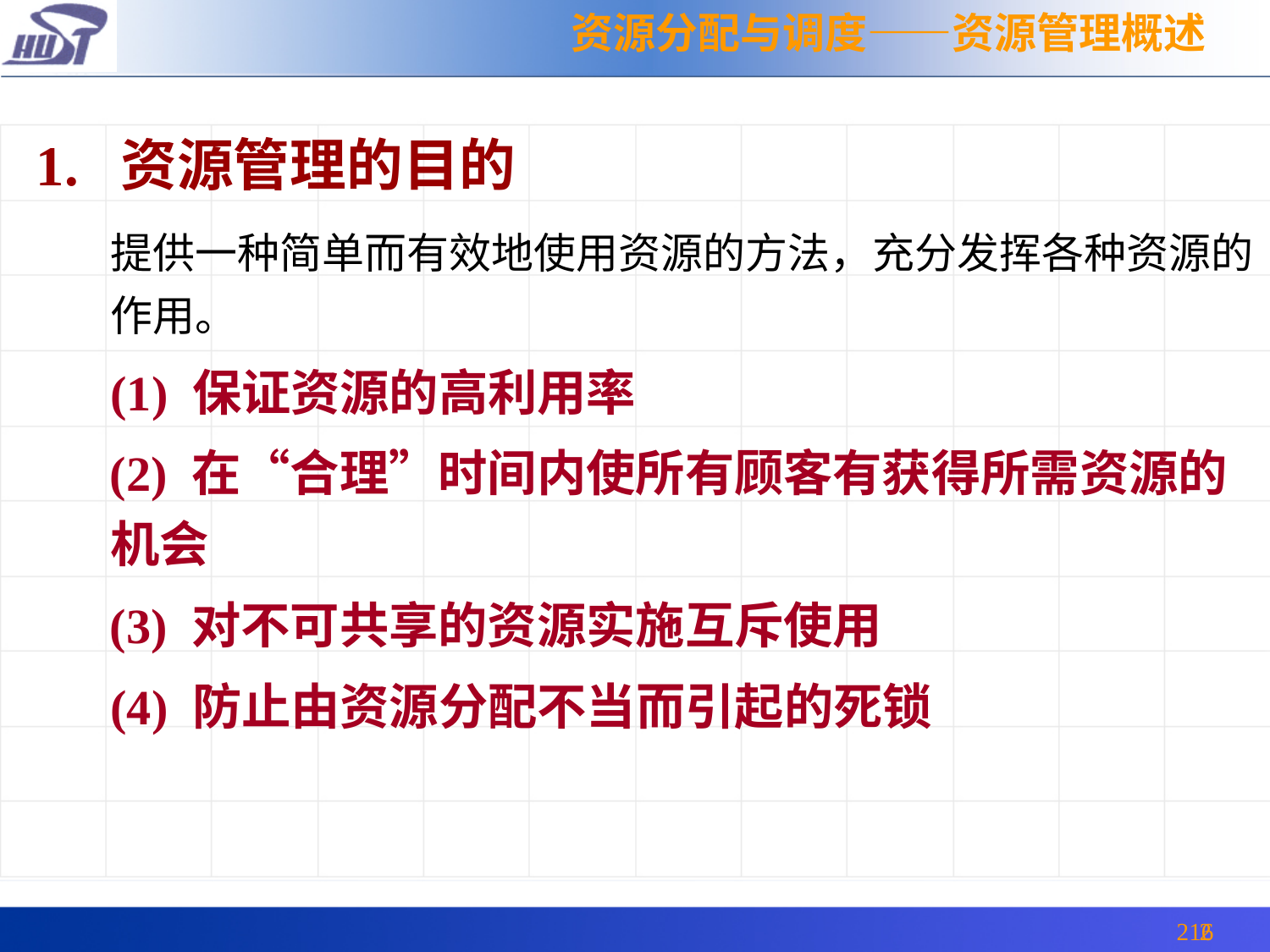

资源分配与调度——资源管理概述
1.  资源管理的目的
     	提供一种简单而有效地使用资源的方法，充分发挥各种资源的作用。
	(1) 保证资源的高利用率
      (2) 在“合理”时间内使所有顾客有获得所需资源的机会
      (3) 对不可共享的资源实施互斥使用
       (4) 防止由资源分配不当而引起的死锁

216
2